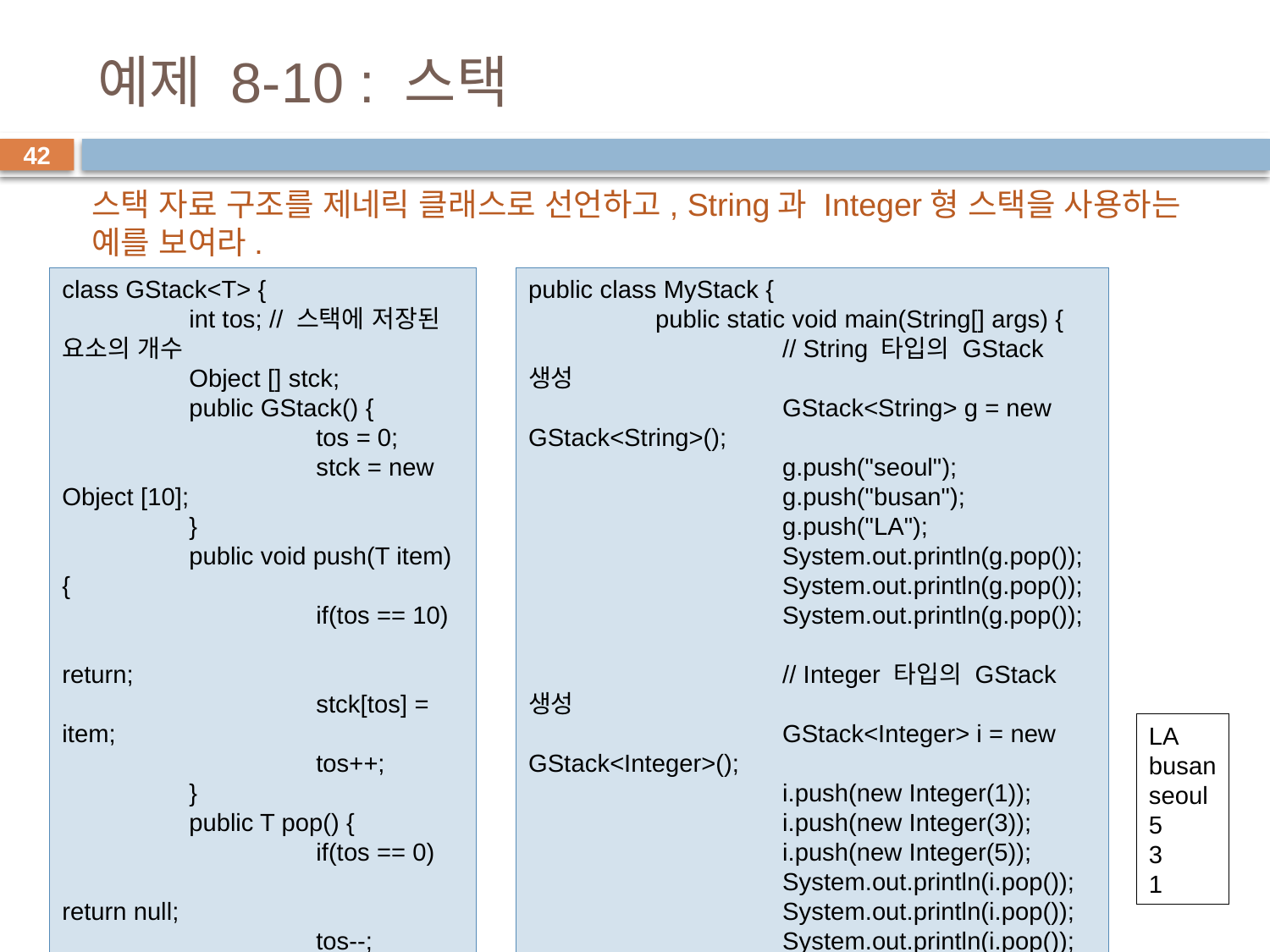

# 예제 8-10 : 스택
42
스택 자료 구조를 제네릭 클래스로 선언하고, String과 Integer형 스택을 사용하는 예를 보여라.
class GStack<T> {
	int tos; // 스택에 저장된 요소의 개수
	Object [] stck;
	public GStack() {
		tos = 0;
		stck = new Object [10];
	}
	public void push(T item) {
		if(tos == 10)
			return;
		stck[tos] = item;
		tos++;
	}
	public T pop() {
		if(tos == 0)
			return null;
		tos--;
		return (T)stck[tos];
	}
}

public class MyStack {
	public static void main(String[] args) {
		// String 타입의 GStack 생성
		GStack<String> g = new GStack<String>();
		g.push("seoul");
		g.push("busan");
		g.push("LA");
		System.out.println(g.pop());
		System.out.println(g.pop());
		System.out.println(g.pop());

		// Integer 타입의 GStack 생성
		GStack<Integer> i = new GStack<Integer>();
		i.push(new Integer(1));
		i.push(new Integer(3));
		i.push(new Integer(5));
		System.out.println(i.pop());
		System.out.println(i.pop());
		System.out.println(i.pop());
	}
}
LA
busan
seoul
5
3
1